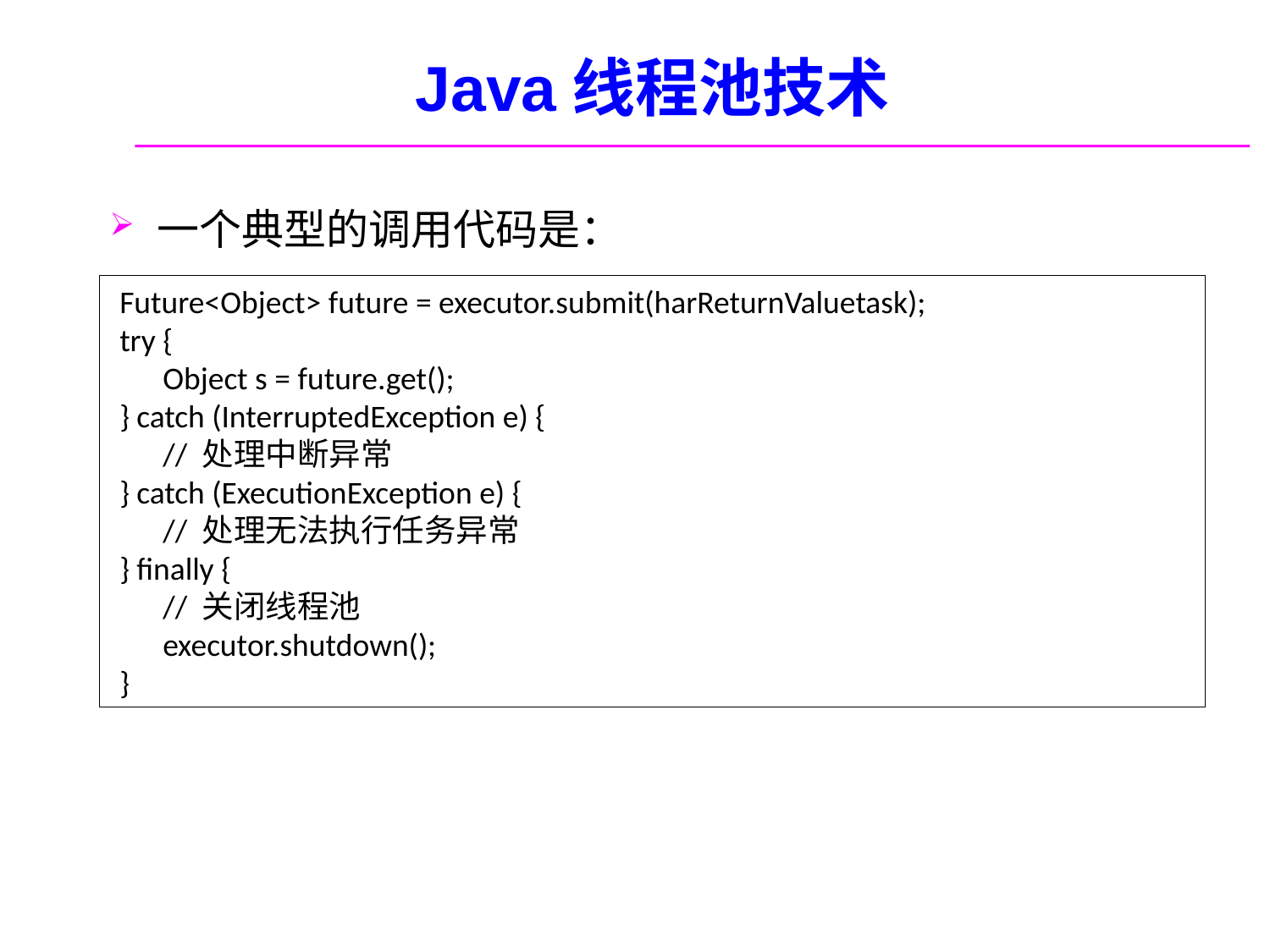

# Java线程池技术
一个典型的调用代码是：

Future<Object> future = executor.submit(harReturnValuetask);
try {
      Object s = future.get();
} catch (InterruptedException e) {
      // 处理中断异常
} catch (ExecutionException e) {
      // 处理无法执行任务异常
} finally {
      // 关闭线程池
      executor.shutdown();
}
55